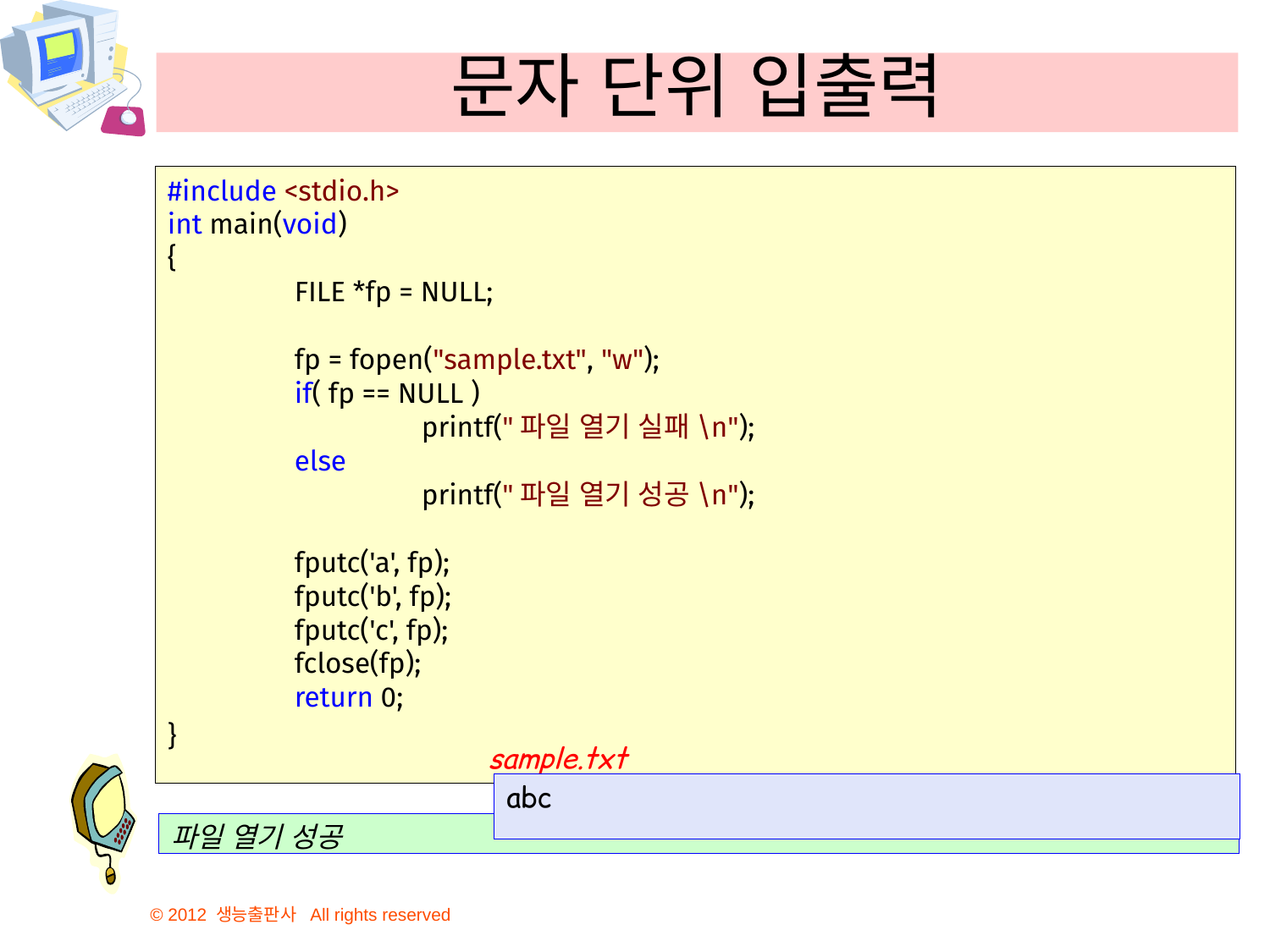

# 문자 단위 입출력

#include <stdio.h>
int main(void)
{
	FILE *fp = NULL;

	fp = fopen("sample.txt", "w");
	if( fp == NULL )
		printf("파일 열기 실패\n");
	else
		printf("파일 열기 성공\n");

	fputc('a', fp);
	fputc('b', fp);
	fputc('c', fp);
 	fclose(fp);
	return 0;
}

sample.txt

abc
파일 열기 성공